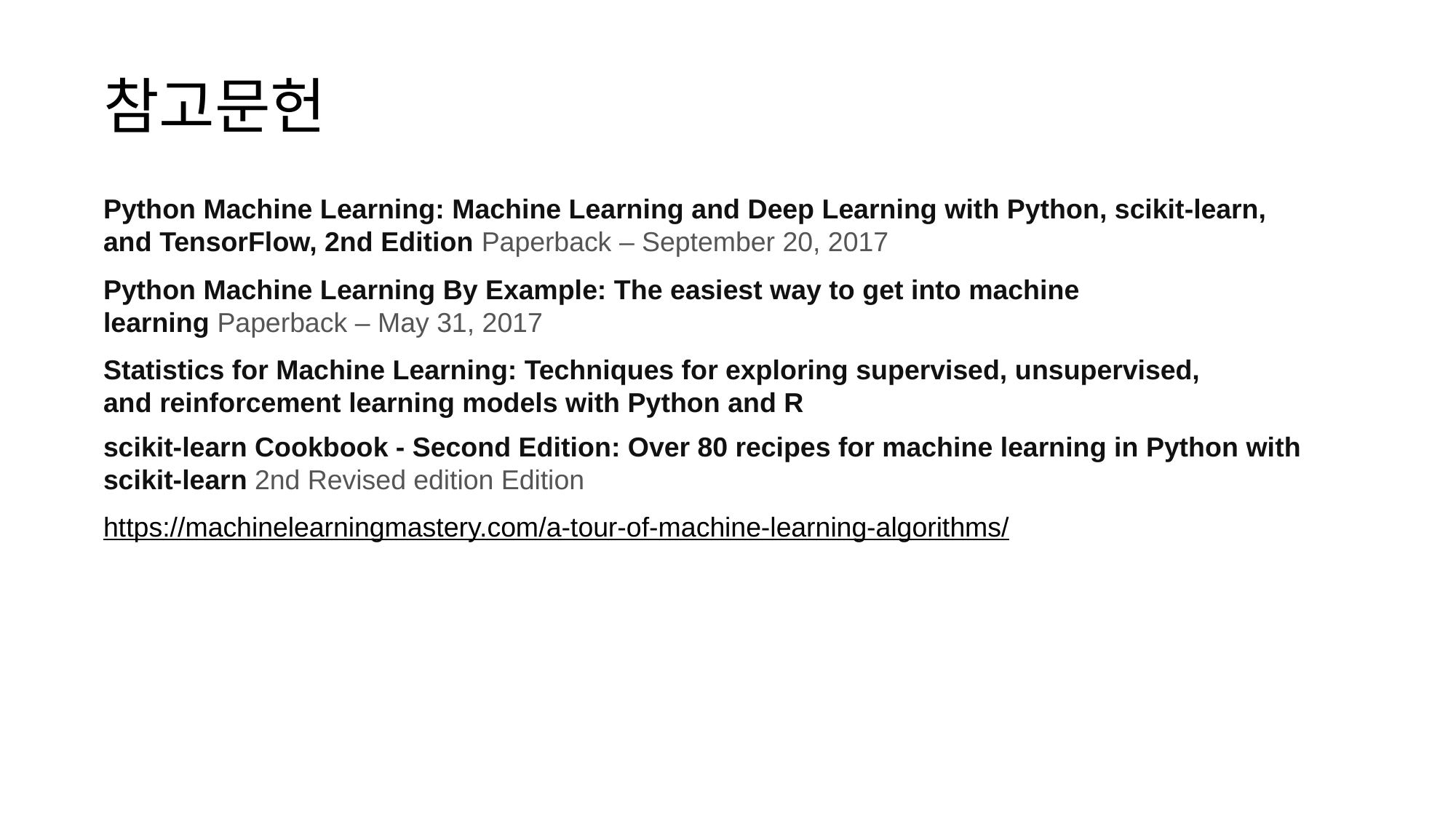

참고문헌
Python Machine Learning: Machine Learning and Deep Learning with Python, scikit-learn,
and TensorFlow, 2nd Edition Paperback – September 20, 2017
Python Machine Learning By Example: The easiest way to get into machine learning Paperback – May 31, 2017
Statistics for Machine Learning: Techniques for exploring supervised, unsupervised,
and reinforcement learning models with Python and R
scikit-learn Cookbook - Second Edition: Over 80 recipes for machine learning in Python with scikit-learn 2nd Revised edition Edition
https://machinelearningmastery.com/a-tour-of-machine-learning-algorithms/